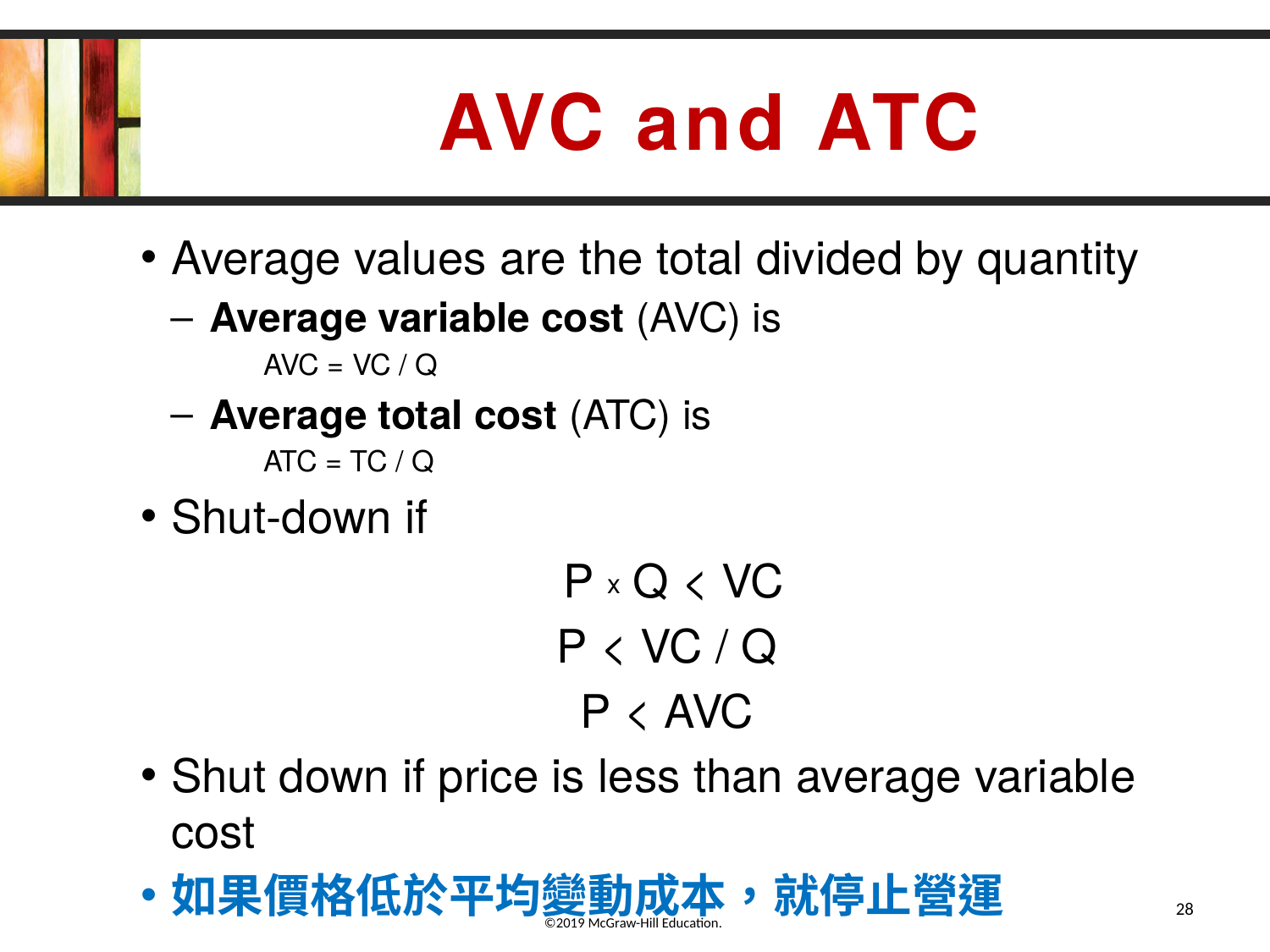

# AVC and ATC
Average values are the total divided by quantity
Average variable cost (AVC) is
AVC = VC / Q
Average total cost (ATC) is
ATC = TC / Q
Shut-down if
 P x Q < VC
P < VC / Q
P < AVC
Shut down if price is less than average variable cost
如果價格低於平均變動成本，就停止營運

28
6-28
©2019 McGraw-Hill Education.